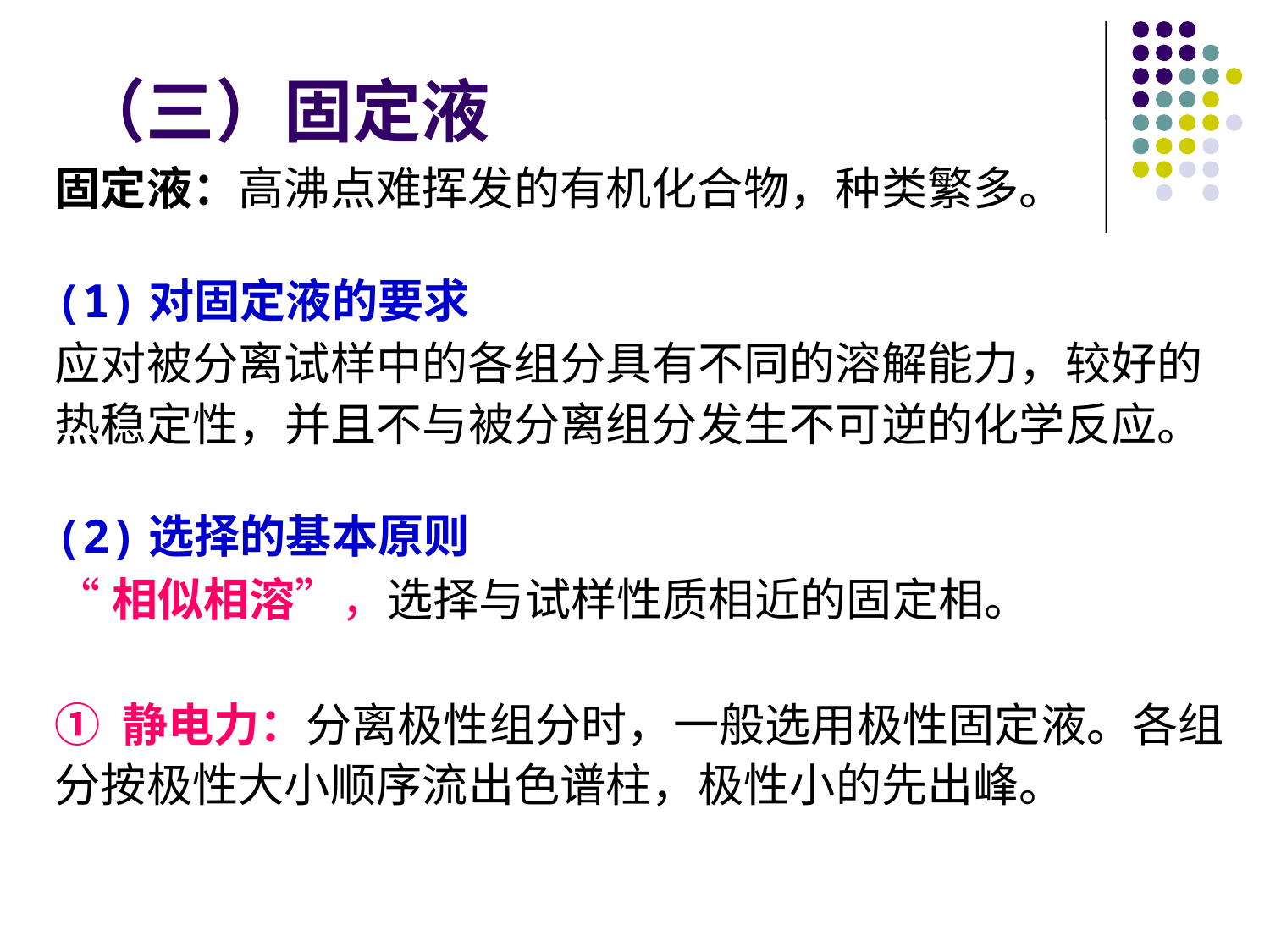

（三）固定液
固定液：高沸点难挥发的有机化合物，种类繁多。
(1)对固定液的要求
应对被分离试样中的各组分具有不同的溶解能力，较好的热稳定性，并且不与被分离组分发生不可逆的化学反应。
(2)选择的基本原则
“相似相溶”，选择与试样性质相近的固定相。

① 静电力：分离极性组分时，一般选用极性固定液。各组分按极性大小顺序流出色谱柱，极性小的先出峰。